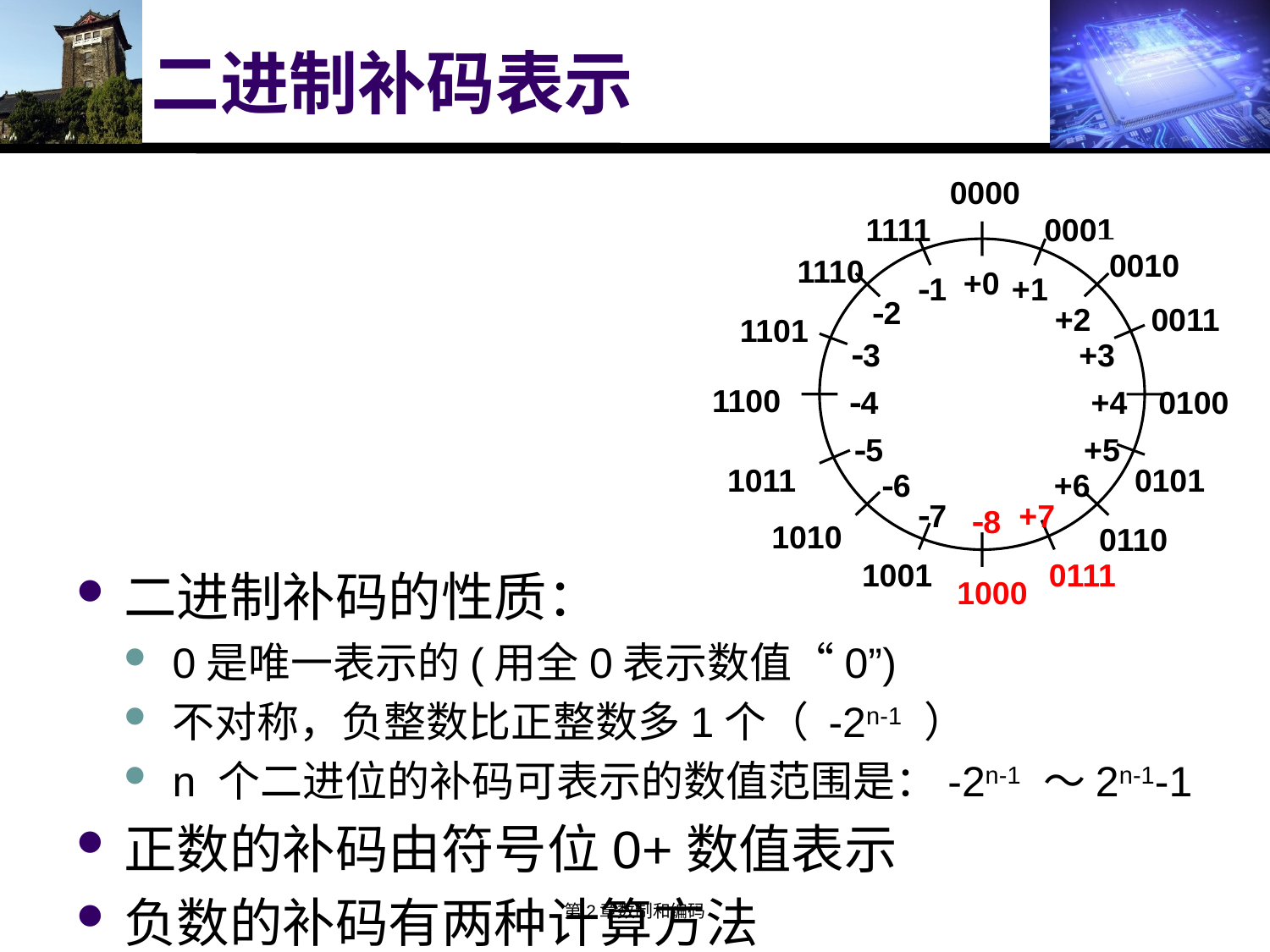

# 二进制补码表示
0000
1111
0001

0010
1110
0011
1101
1100
0100
1011
0101
1010
0110
1001
0111
1000
+0
−1
+1
−2
+2
−3
+3
−4
+4
−5
+5
−6
+6
−7
+7
−8

二进制补码的性质：
0是唯一表示的(用全0表示数值“0”)
不对称，负整数比正整数多1个（ -2n-1 ）
n 个二进位的补码可表示的数值范围是：-2n-1 ～2n-1-1
正数的补码由符号位0+数值表示
负数的补码有两种计算方法

第2章数制和编码
27